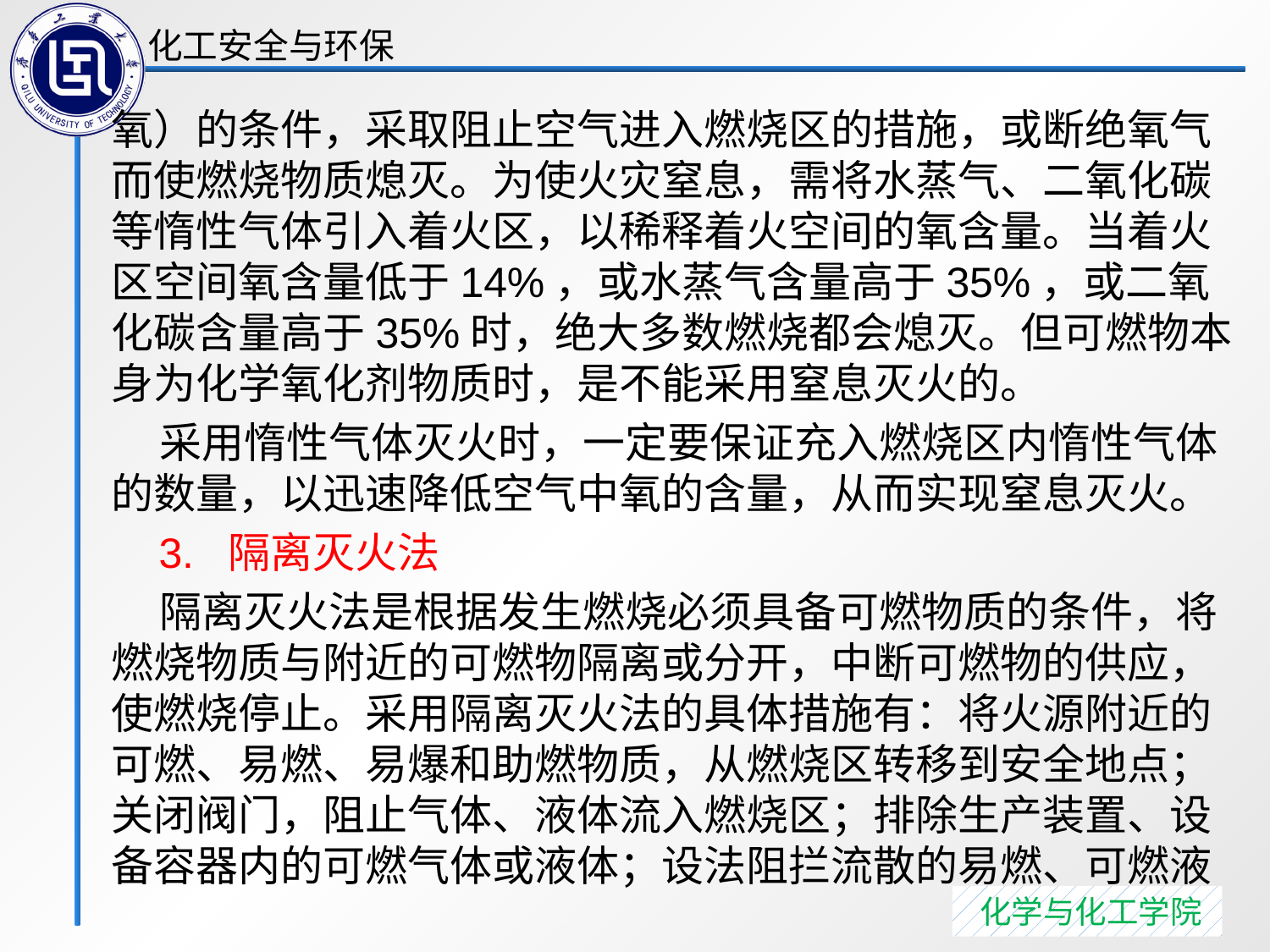

氧）的条件，采取阻止空气进入燃烧区的措施，或断绝氧气而使燃烧物质熄灭。为使火灾窒息，需将水蒸气、二氧化碳等惰性气体引入着火区，以稀释着火空间的氧含量。当着火区空间氧含量低于14%，或水蒸气含量高于35%，或二氧化碳含量高于35%时，绝大多数燃烧都会熄灭。但可燃物本身为化学氧化剂物质时，是不能采用窒息灭火的。
    采用惰性气体灭火时，一定要保证充入燃烧区内惰性气体的数量，以迅速降低空气中氧的含量，从而实现窒息灭火。
    3.  隔离灭火法
    隔离灭火法是根据发生燃烧必须具备可燃物质的条件，将燃烧物质与附近的可燃物隔离或分开，中断可燃物的供应，使燃烧停止。采用隔离灭火法的具体措施有：将火源附近的可燃、易燃、易爆和助燃物质，从燃烧区转移到安全地点；关闭阀门，阻止气体、液体流入燃烧区；排除生产装置、设备容器内的可燃气体或液体；设法阻拦流散的易燃、可燃液